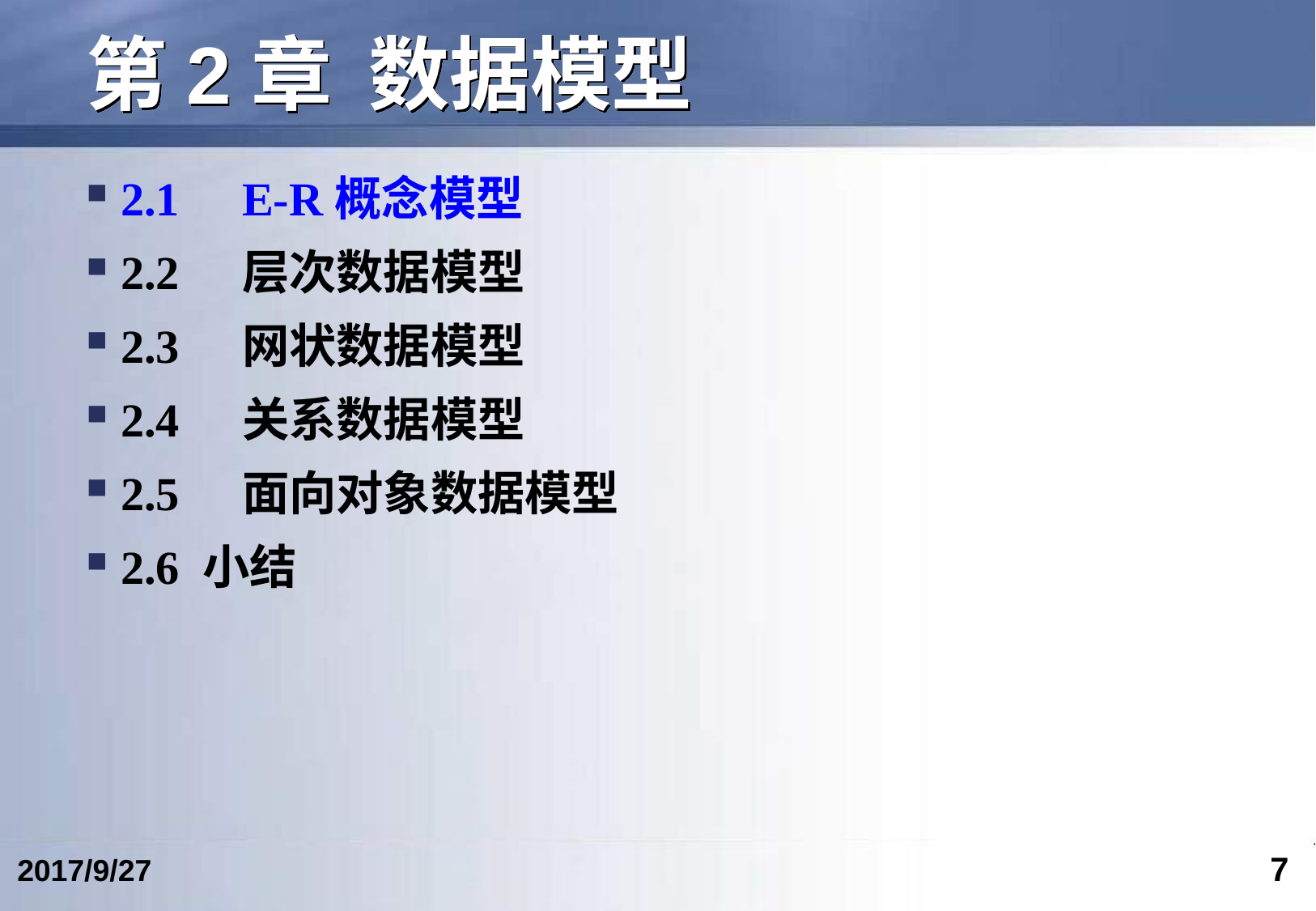

# 第2章  数据模型
2.1	E-R概念模型
2.2	层次数据模型
2.3	网状数据模型
2.4	关系数据模型
2.5	面向对象数据模型
2.6 小结
7
2017/9/27